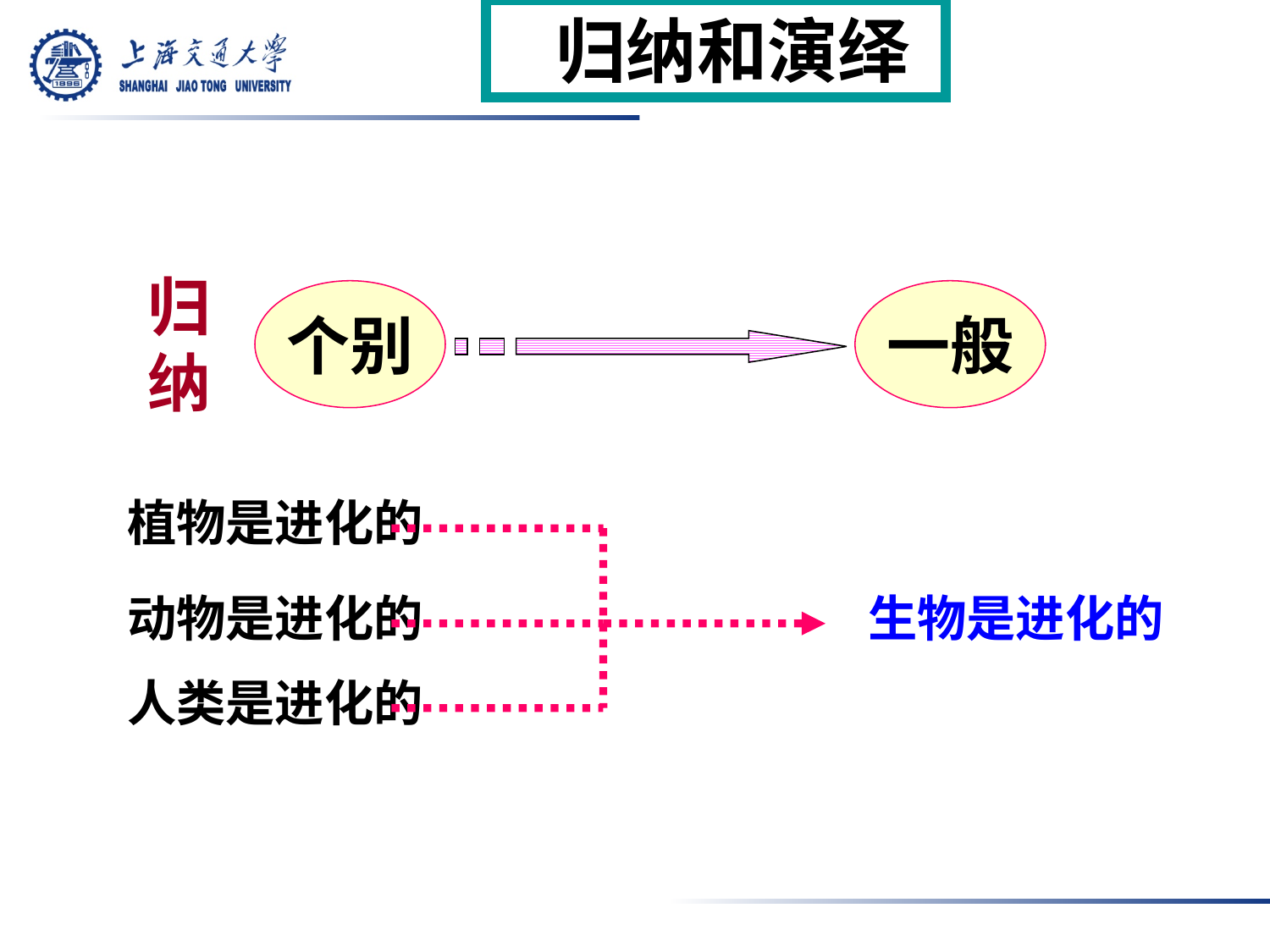

归纳和演绎
归纳
个别
一般

植物是进化的

动物是进化的
生物是进化的

人类是进化的